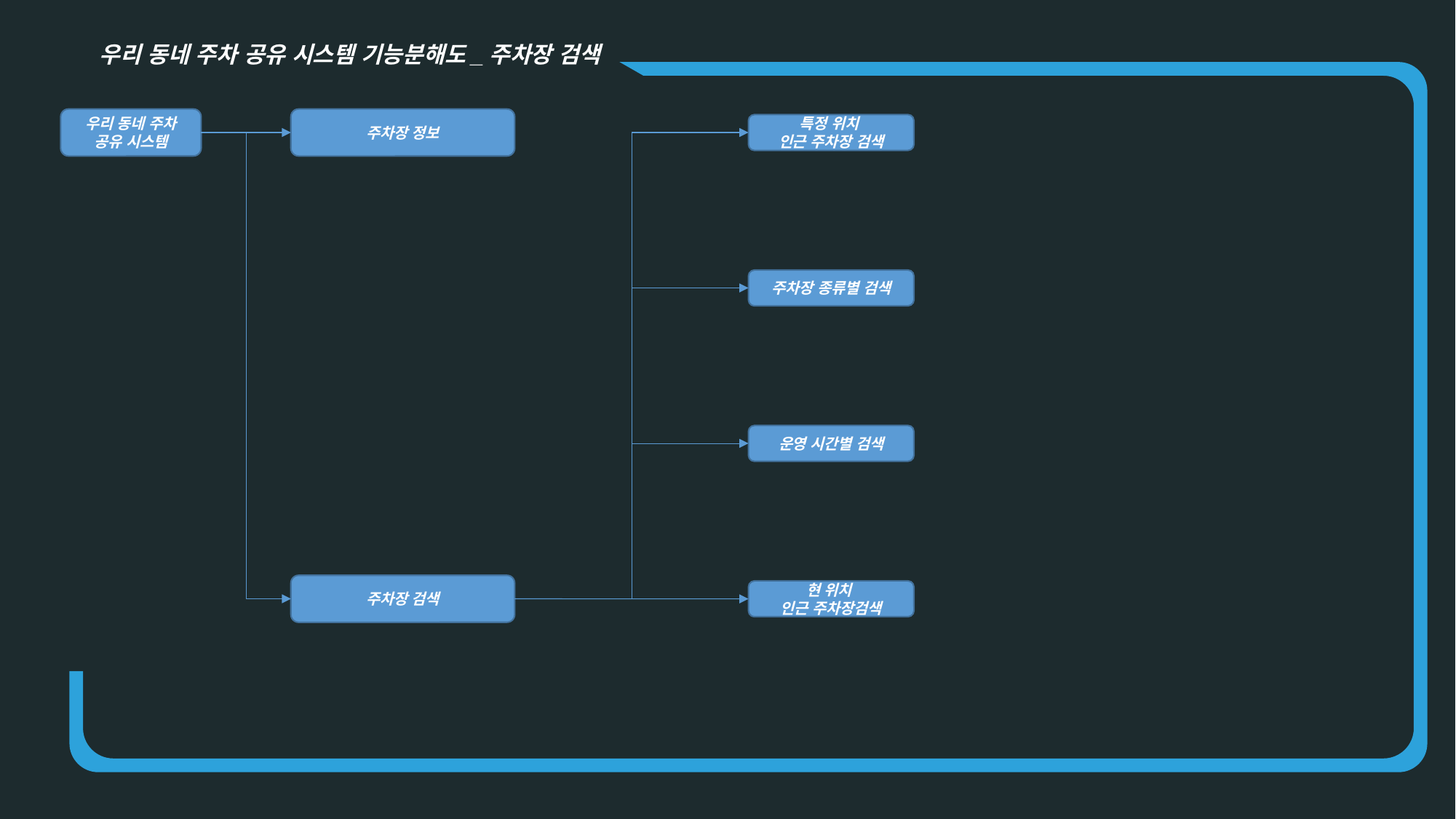

우리 동네 주차 공유 시스템 기능분해도_주차장 검색

우리 동네 주차 공유 시스템
주차장 정보
특정 위치
인근 주차장 검색
주차장 종류별 검색
운영 시간별 검색
주차장 검색
현 위치
인근 주차장검색